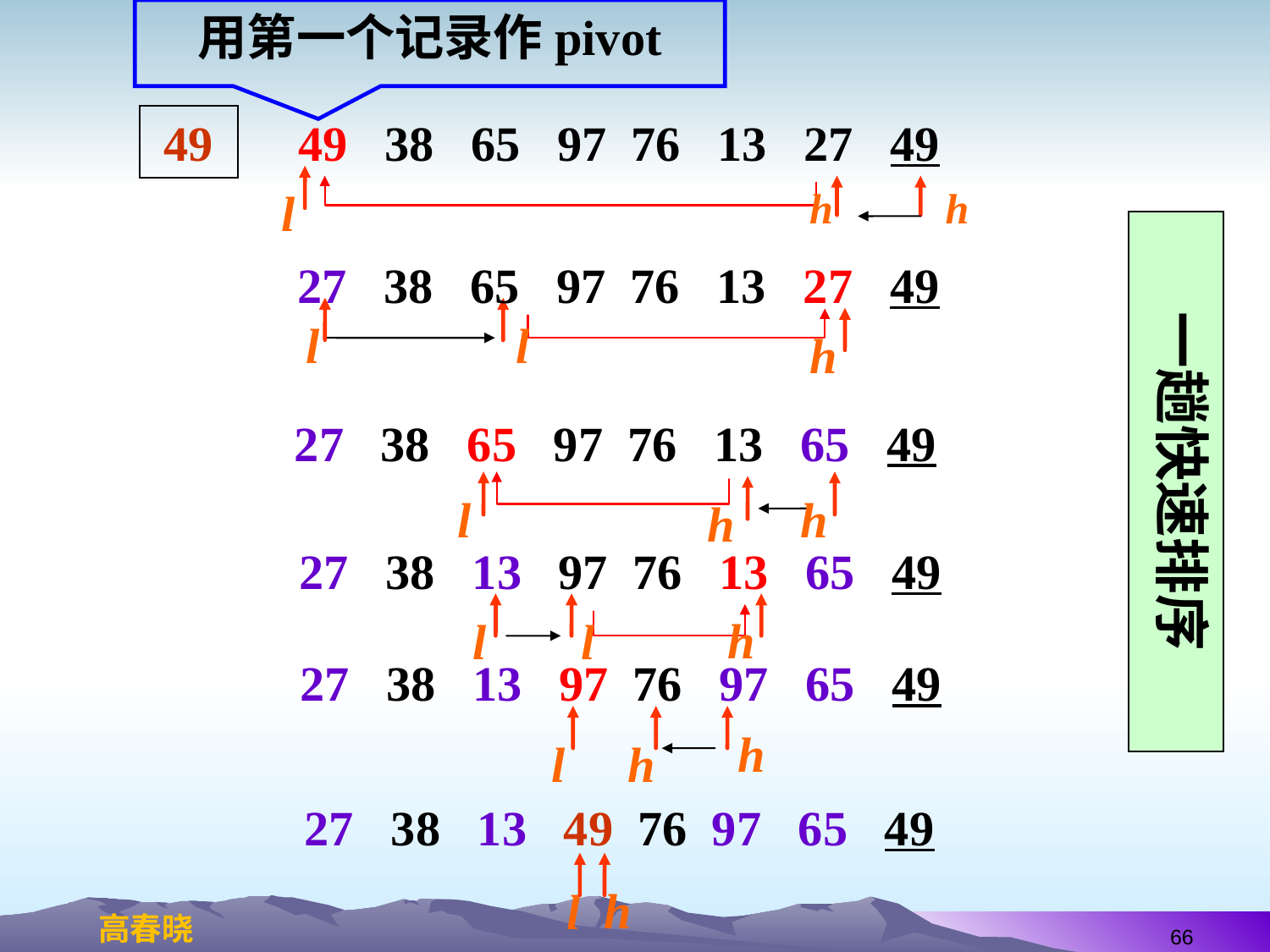

用第一个记录作pivot
                           49   38   65   97  76   13   27   49
49

l

h

h

一趟快速排序
                          27   38   65   97  76   13   27   49

l

h

l

                     27   38   65   97  76   13   65   49

l

h

h

                     27   38   13   97  76   13   65   49

l
l

h
                     27   38   13   97  76   97   65   49

h
l
h

                     27   38   13   49  76  97   65   49

h
l
66